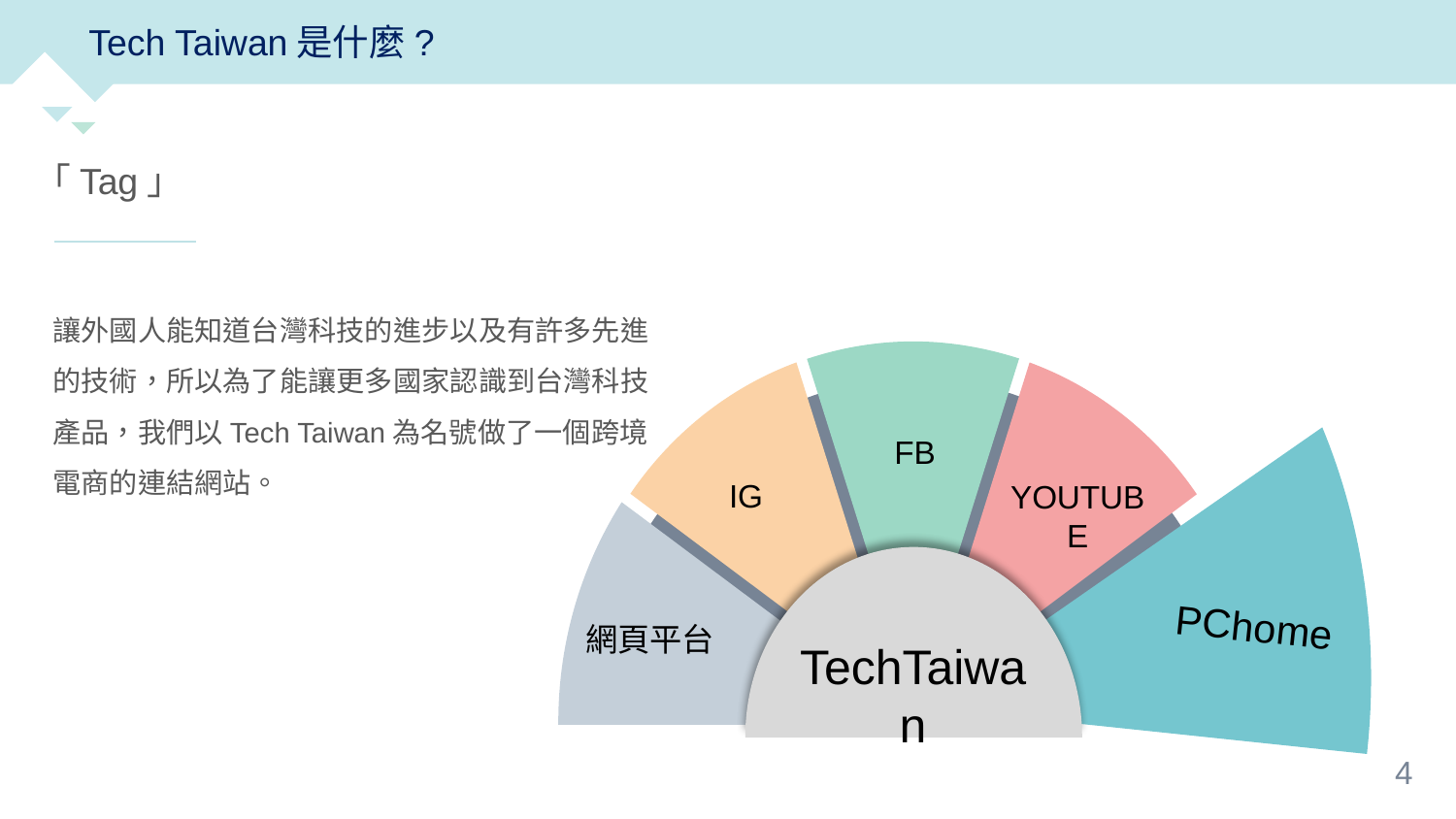

Tech Taiwan是什麼?

｢Tag｣
讓外國人能知道台灣科技的進步以及有許多先進的技術，所以為了能讓更多國家認識到台灣科技產品，我們以Tech Taiwan為名號做了一個跨境電商的連結網站。

FB

IG

YOUTUBE

PChome

網頁平台

TechTaiwan
4